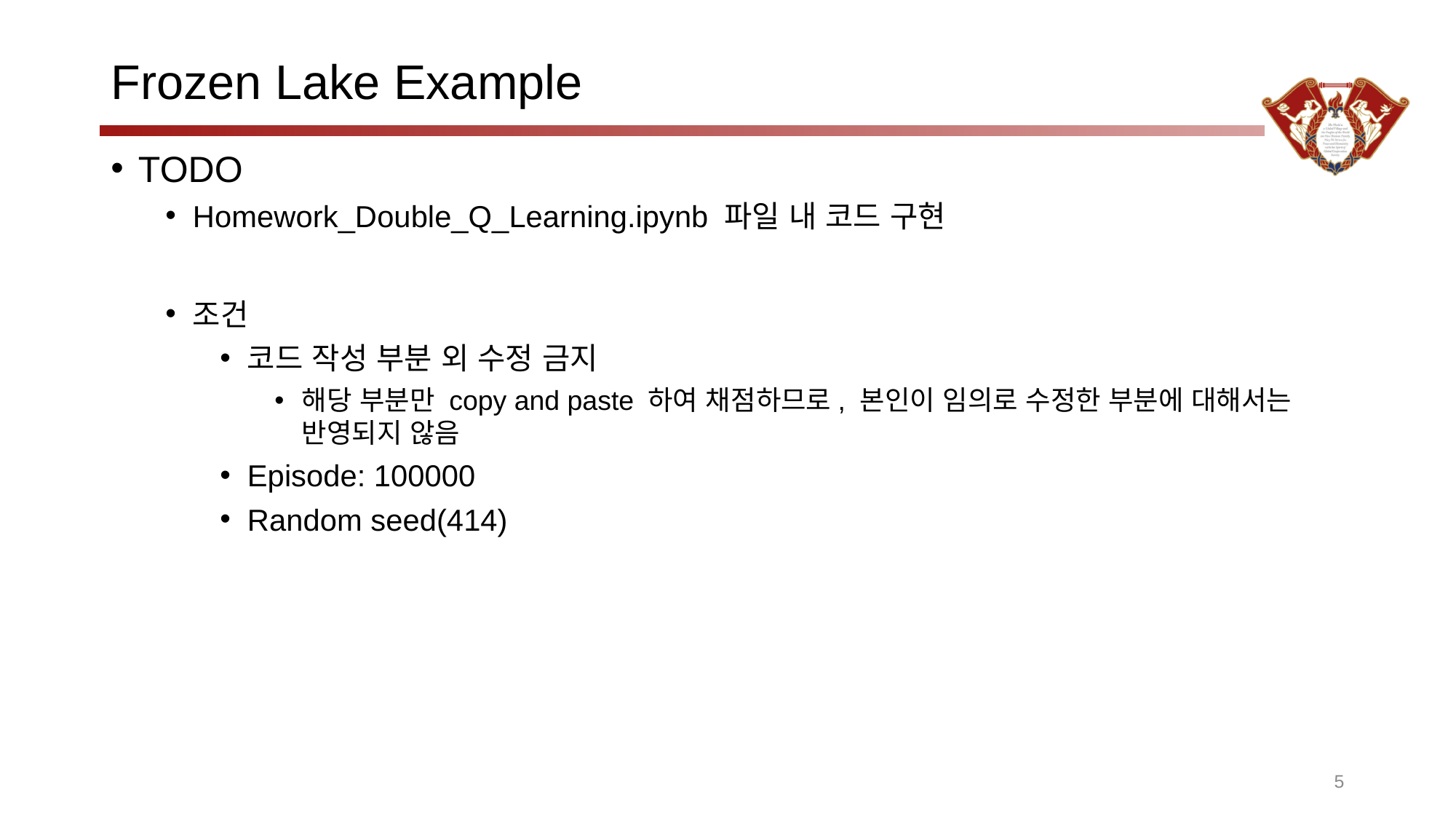

# Frozen Lake Example
TODO
Homework_Double_Q_Learning.ipynb 파일 내 코드 구현

조건
코드 작성 부분 외 수정 금지
해당 부분만 copy and paste 하여 채점하므로, 본인이 임의로 수정한 부분에 대해서는 반영되지 않음
Episode: 100000
Random seed(414)

5